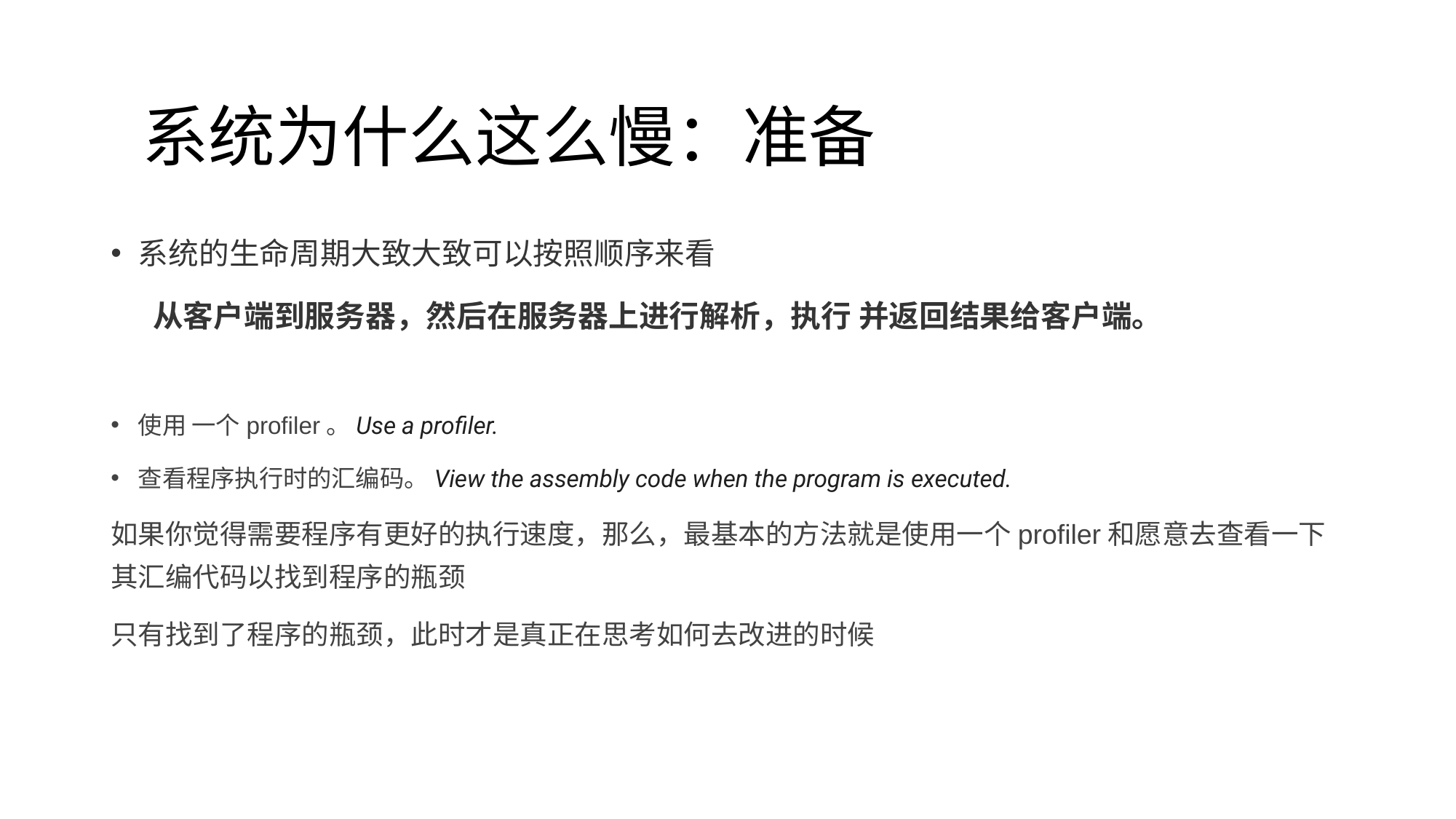

# 系统为什么这么慢：准备
系统的生命周期大致大致可以按照顺序来看
     从客户端到服务器，然后在服务器上进行解析，执行 并返回结果给客户端。

使用 一个profiler。Use a profiler.
查看程序执行时的汇编码。View the assembly code when the program is executed.
如果你觉得需要程序有更好的执行速度，那么，最基本的方法就是使用一个profiler和愿意去查看一下其汇编代码以找到程序的瓶颈
只有找到了程序的瓶颈，此时才是真正在思考如何去改进的时候